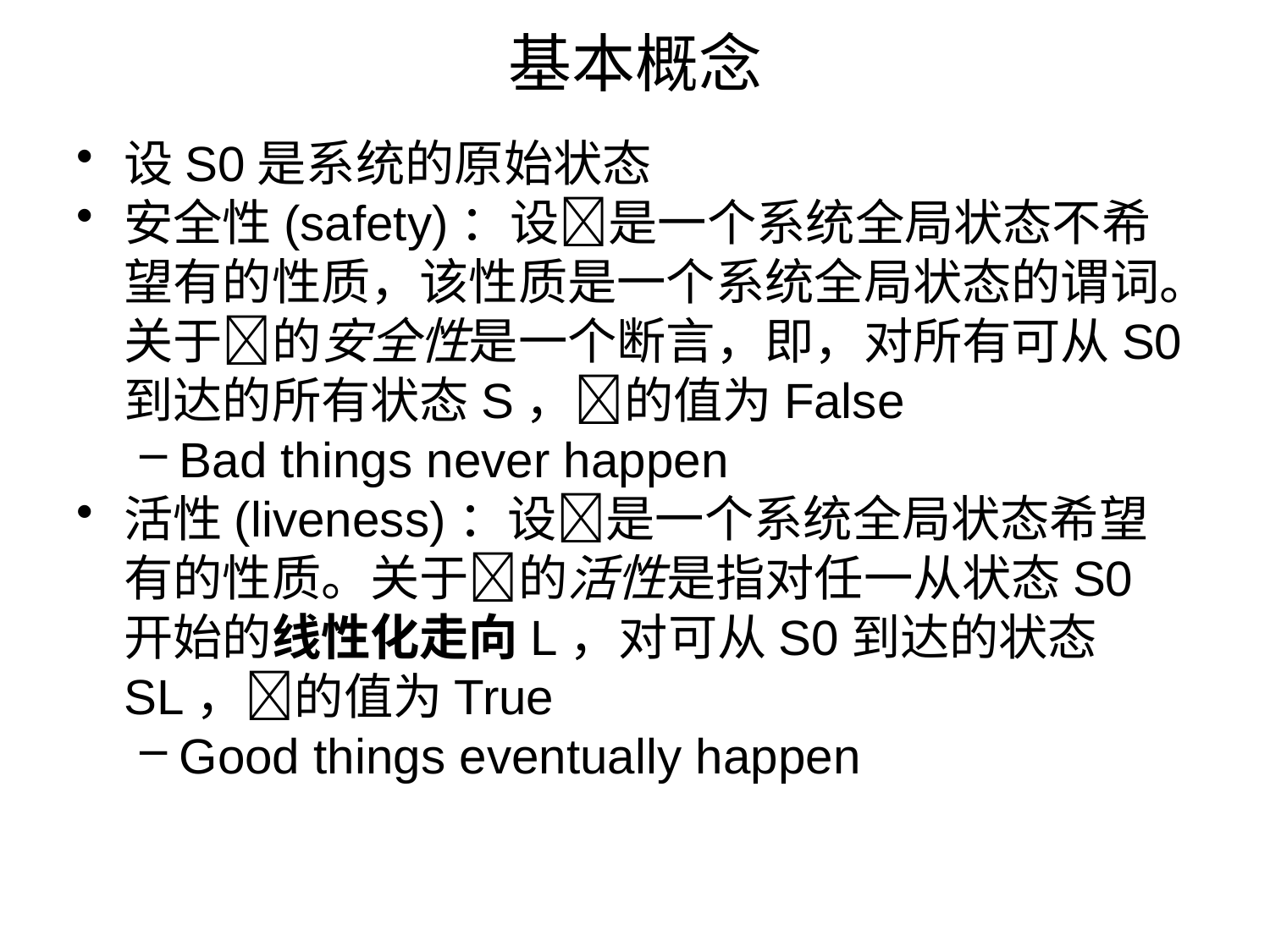

# 基本概念
设S0是系统的原始状态
安全性(safety)：设α是一个系统全局状态不希望有的性质，该性质是一个系统全局状态的谓词。关于α的安全性是一个断言，即，对所有可从S0到达的所有状态S，α的值为False
Bad things never happen
活性(liveness)：设β是一个系统全局状态希望有的性质。关于β的活性是指对任一从状态S0开始的线性化走向L，对可从S0到达的状态SL，β的值为True
Good things eventually happen